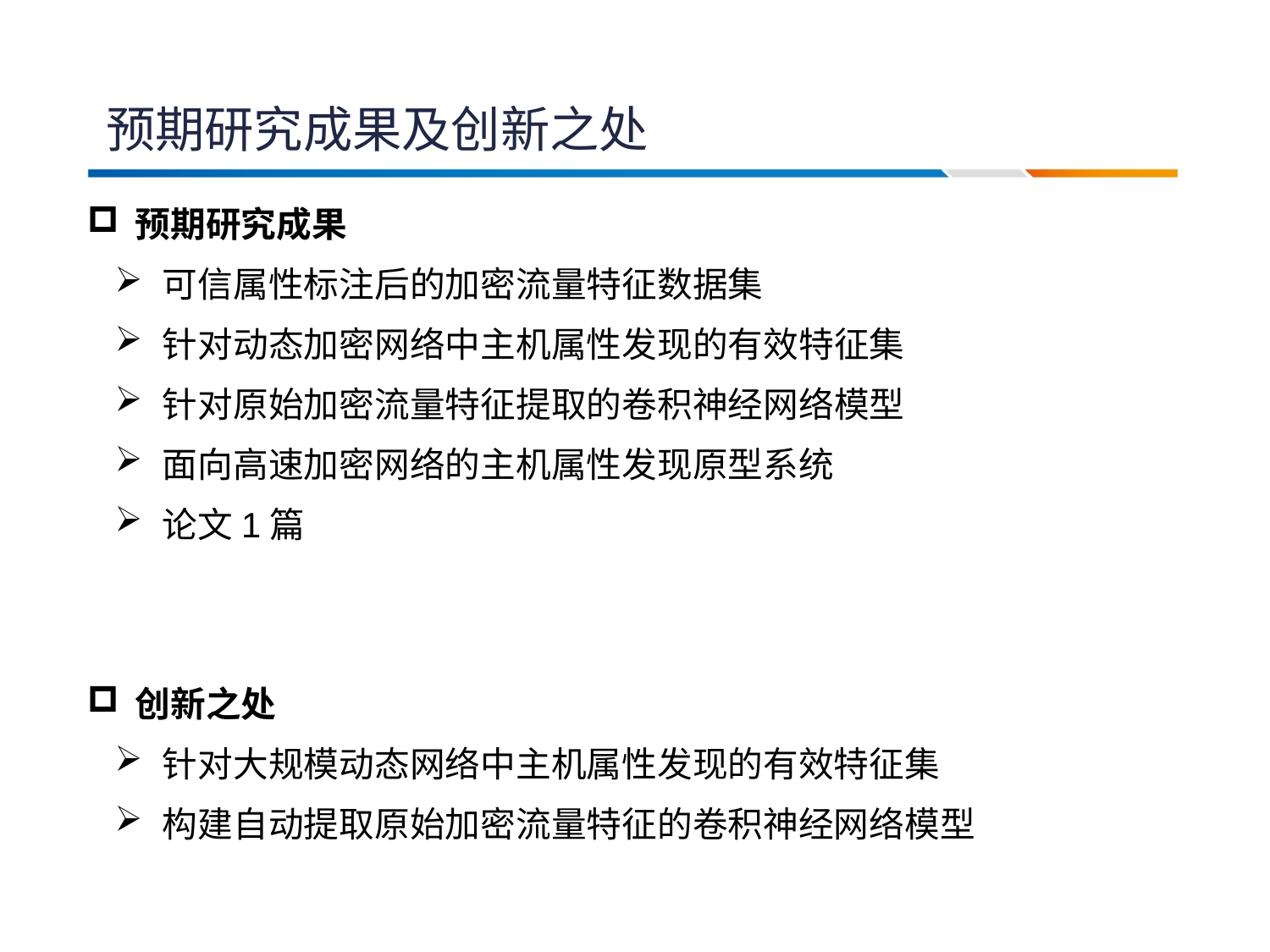

# 预期研究成果及创新之处
预期研究成果
可信属性标注后的加密流量特征数据集
针对动态加密网络中主机属性发现的有效特征集
针对原始加密流量特征提取的卷积神经网络模型
面向高速加密网络的主机属性发现原型系统
论文1篇

创新之处
针对大规模动态网络中主机属性发现的有效特征集
构建自动提取原始加密流量特征的卷积神经网络模型